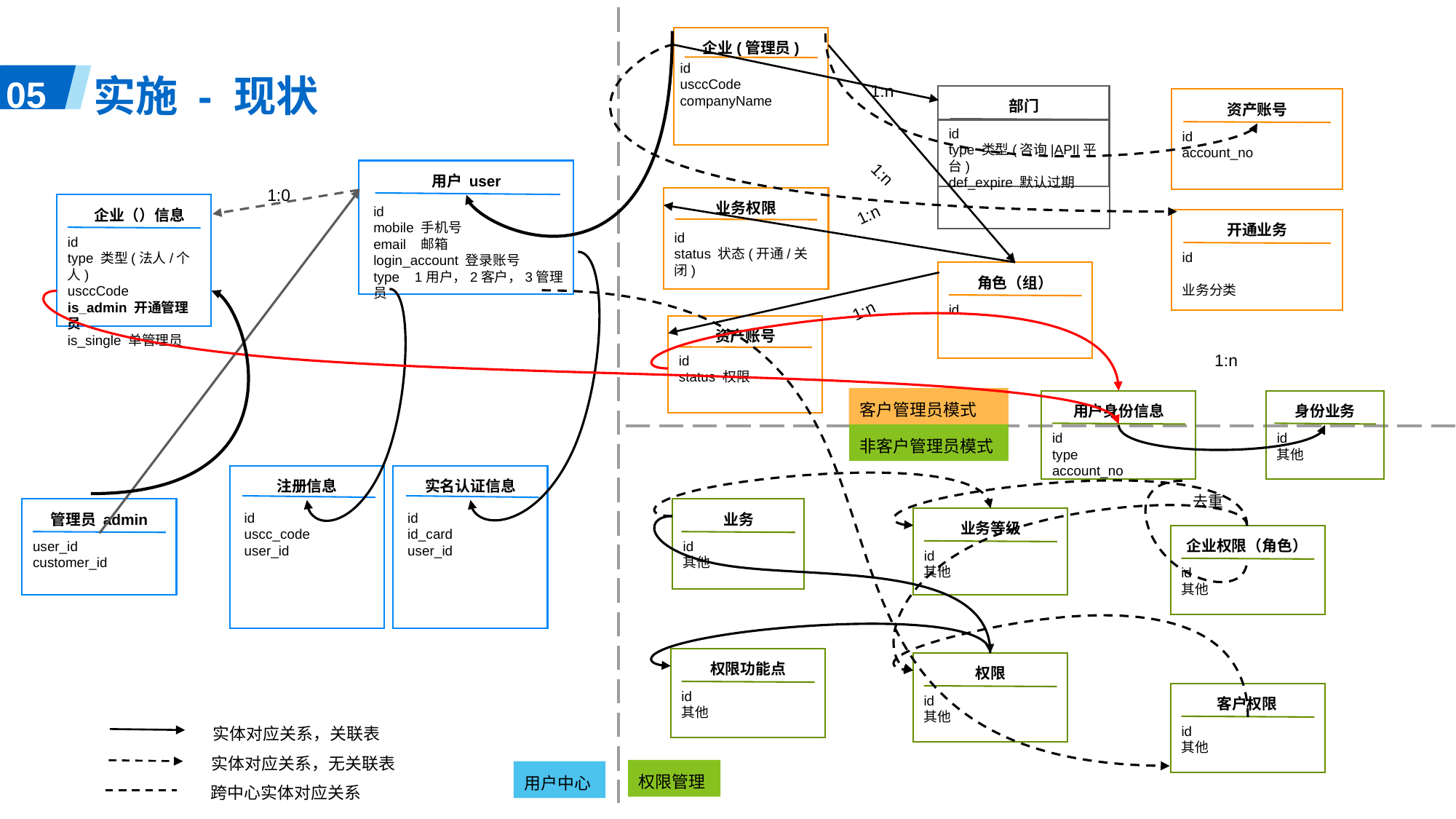

企业(管理员)
id
usccCode
companyName
实施 - 现状
05

1:n

部门
id
type 类型(咨询|API|平台)
def_expire 默认过期

资产账号
id
account_no

1:n

用户 user
id
mobile 手机号
email   邮箱
login_account 登录账号
type    1用户，2客户，3管理员
1:0

业务权限
id
status 状态(开通/关闭)
1:n

企业（）信息
id
type 类型(法人/个人)
usccCode
is_admin 开通管理员
is_single 单管理员

开通业务
id

业务分类

角色（组）
id

1:n

资产账号
id
status 权限
1:n
客户管理员模式

用户身份信息
id
type
account_no

身份业务
id
其他
非客户管理员模式

注册信息
id
uscc_code
user_id

实名认证信息
id
id_card
user_id

去重

管理员 admin
user_id
customer_id

业务
id
其他

业务等级
id
其他
企业权限（角色）

id
其他

权限功能点
id
其他

权限
id
其他
客户权限

id
其他
实体对应关系，关联表
实体对应关系，无关联表
权限管理
用户中心
跨中心实体对应关系